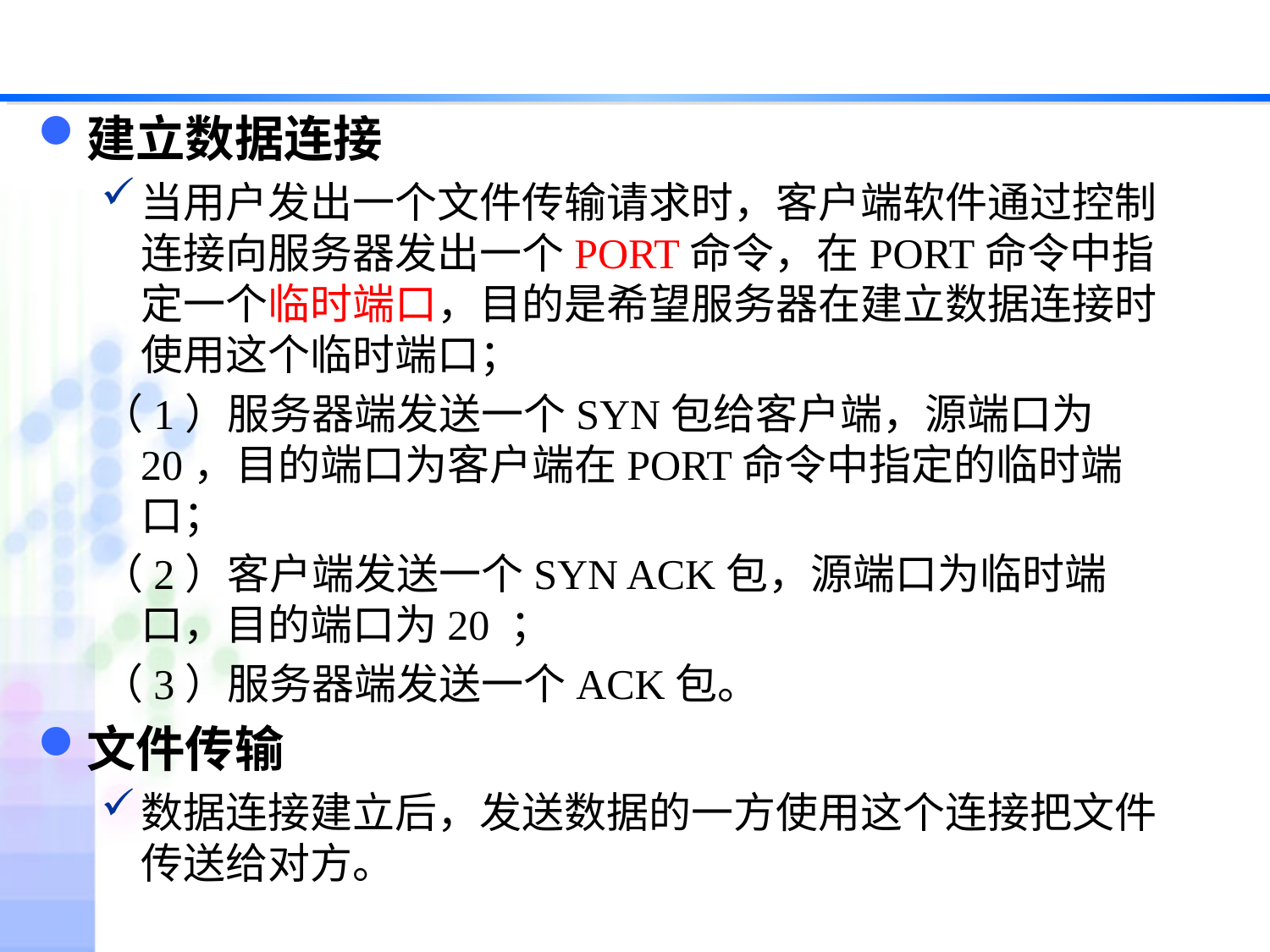

#
建立数据连接
当用户发出一个文件传输请求时，客户端软件通过控制连接向服务器发出一个PORT命令，在PORT命令中指定一个临时端口，目的是希望服务器在建立数据连接时使用这个临时端口；
（1）服务器端发送一个SYN包给客户端，源端口为20，目的端口为客户端在PORT命令中指定的临时端口；
（2）客户端发送一个SYN ACK包，源端口为临时端口，目的端口为20 ；
（3）服务器端发送一个ACK包。
文件传输
数据连接建立后，发送数据的一方使用这个连接把文件传送给对方。